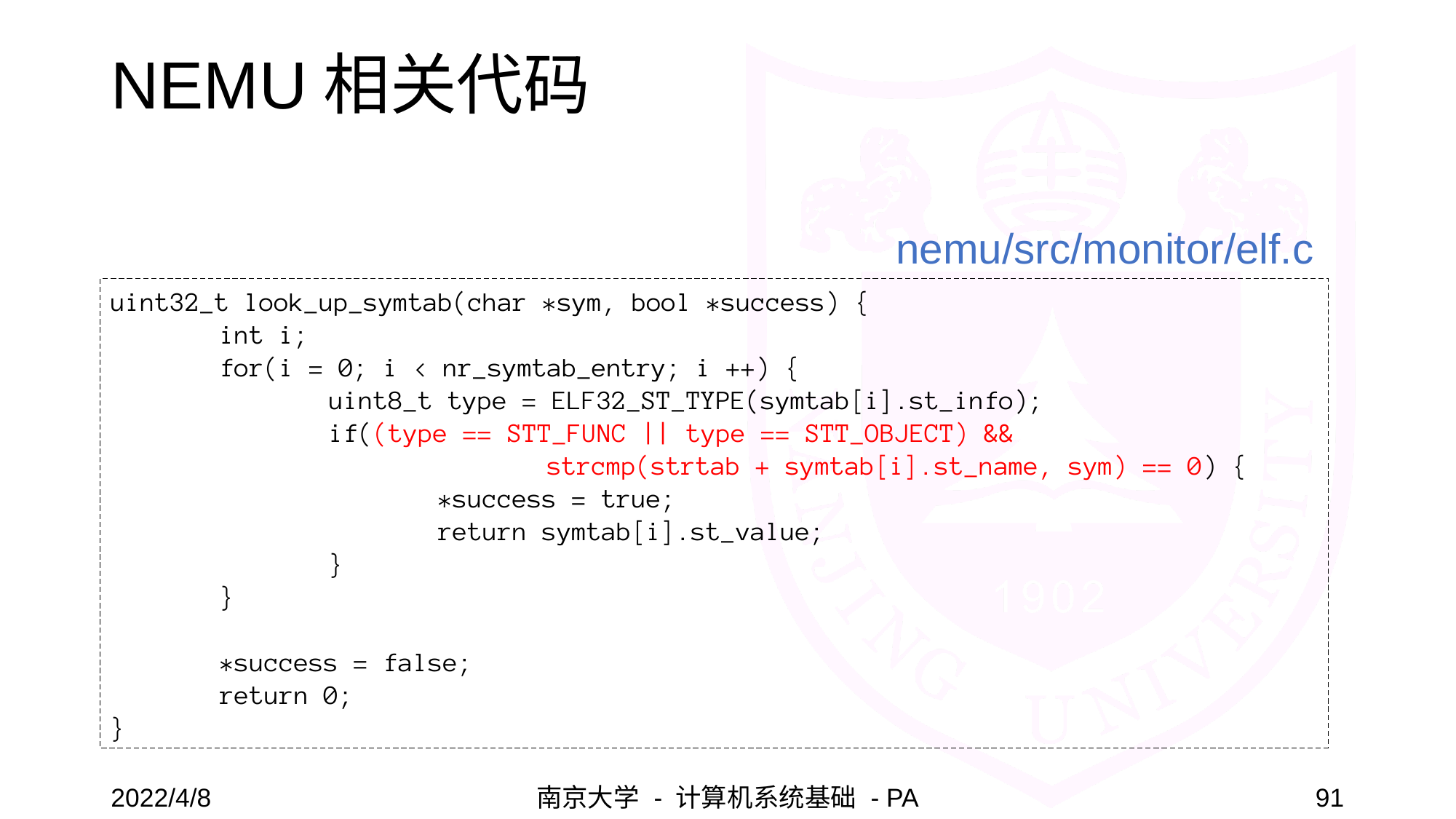

# NEMU相关代码
nemu/src/monitor/elf.c
uint32_t look_up_symtab(char *sym, bool *success) {
	int i;
	for(i = 0; i < nr_symtab_entry; i ++) {
		uint8_t type = ELF32_ST_TYPE(symtab[i].st_info);
		if((type == STT_FUNC || type == STT_OBJECT) &&
				strcmp(strtab + symtab[i].st_name, sym) == 0) {
			*success = true;
			return symtab[i].st_value;
		}
	}

	*success = false;
	return 0;
}
2022/4/8
南京大学 - 计算机系统基础 - PA
91